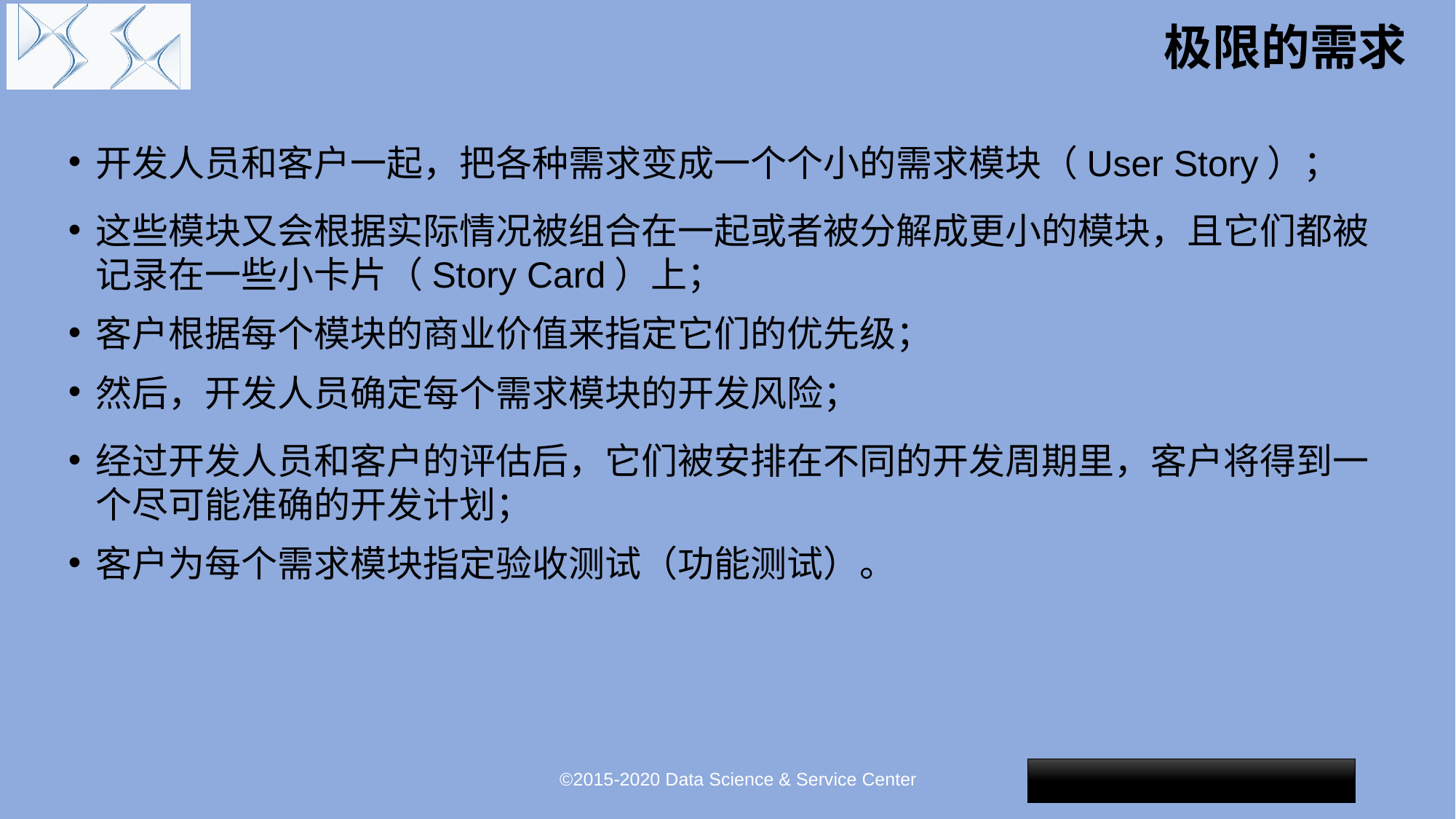

# 极限的需求
开发人员和客户一起，把各种需求变成一个个小的需求模块（User Story）；
这些模块又会根据实际情况被组合在一起或者被分解成更小的模块，且它们都被记录在一些小卡片（Story Card）上；
客户根据每个模块的商业价值来指定它们的优先级；
然后，开发人员确定每个需求模块的开发风险；
经过开发人员和客户的评估后，它们被安排在不同的开发周期里，客户将得到一个尽可能准确的开发计划；
客户为每个需求模块指定验收测试（功能测试）。

©2015-2020 Data Science & Service Center
49